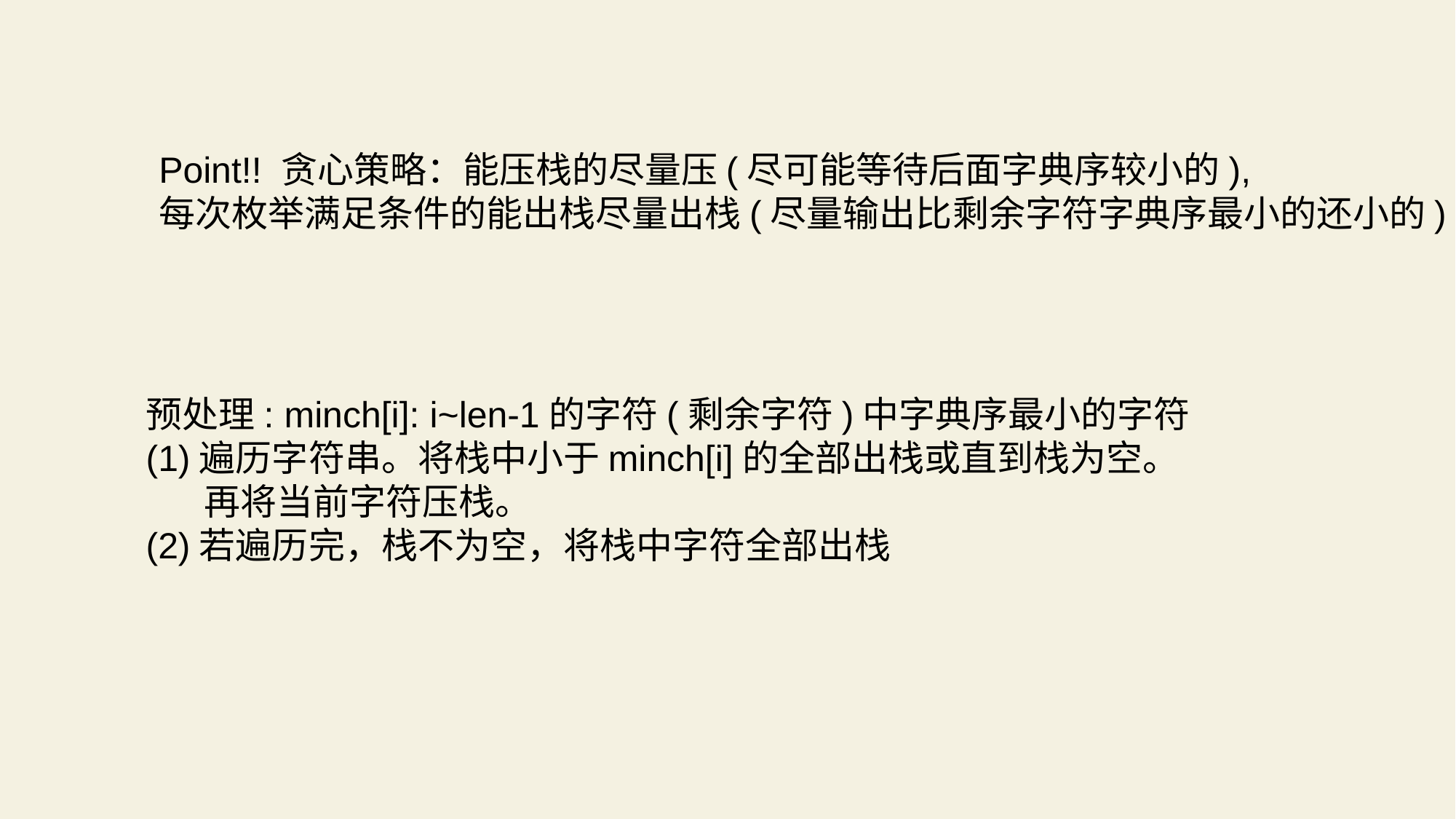

Point!! 贪心策略：能压栈的尽量压(尽可能等待后面字典序较小的),
每次枚举满足条件的能出栈尽量出栈(尽量输出比剩余字符字典序最小的还小的)
预处理: minch[i]: i~len-1的字符(剩余字符)中字典序最小的字符
(1)遍历字符串。将栈中小于minch[i]的全部出栈或直到栈为空。
      再将当前字符压栈。
(2)若遍历完，栈不为空，将栈中字符全部出栈